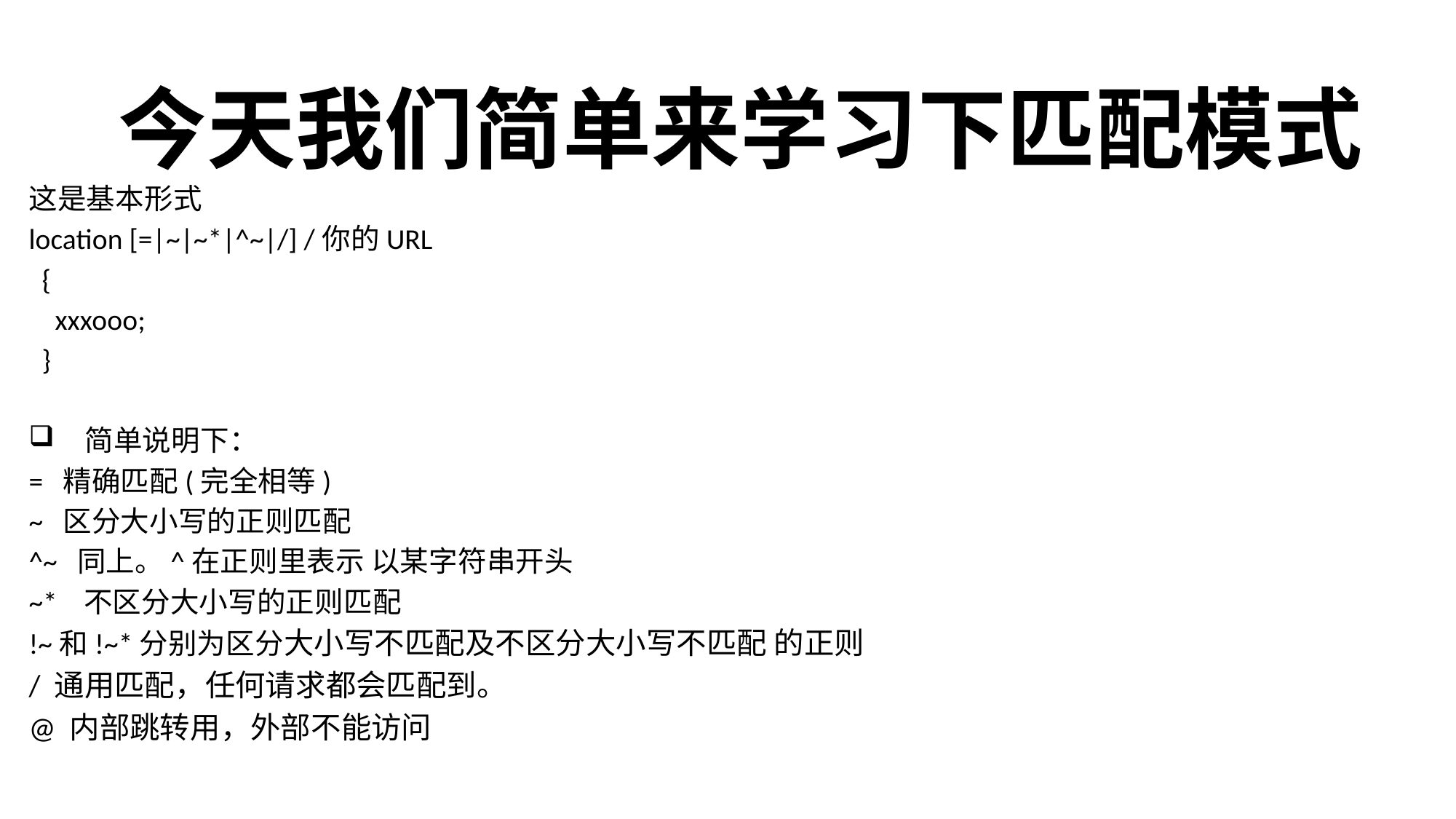

# 今天我们简单来学习下匹配模式
这是基本形式
location [=|~|~*|^~|/] /你的URL
  {
    xxxooo;
  }

简单说明下：
=  精确匹配(完全相等)
~  区分大小写的正则匹配
^~  同上。^在正则里表示 以某字符串开头
~*   不区分大小写的正则匹配
!~和!~*分别为区分大小写不匹配及不区分大小写不匹配 的正则
/ 通用匹配，任何请求都会匹配到。
@ 内部跳转用，外部不能访问